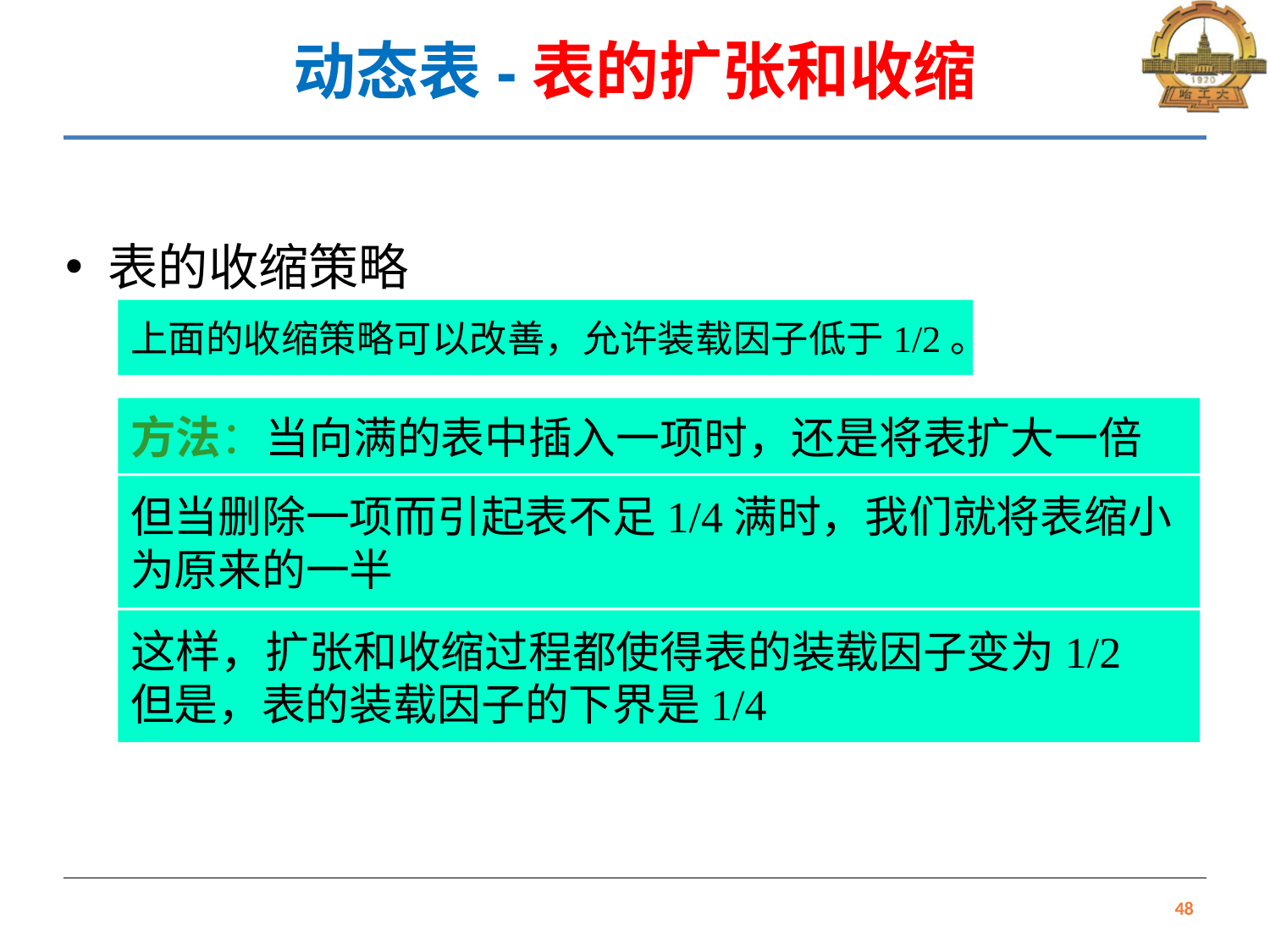

# 动态表-表的扩张和收缩
表的收缩策略
上面的收缩策略可以改善，允许装载因子低于1/2。
方法：当向满的表中插入一项时，还是将表扩大一倍
但当删除一项而引起表不足1/4满时，我们就将表缩小
为原来的一半
这样，扩张和收缩过程都使得表的装载因子变为1/2
但是，表的装载因子的下界是1/4
48